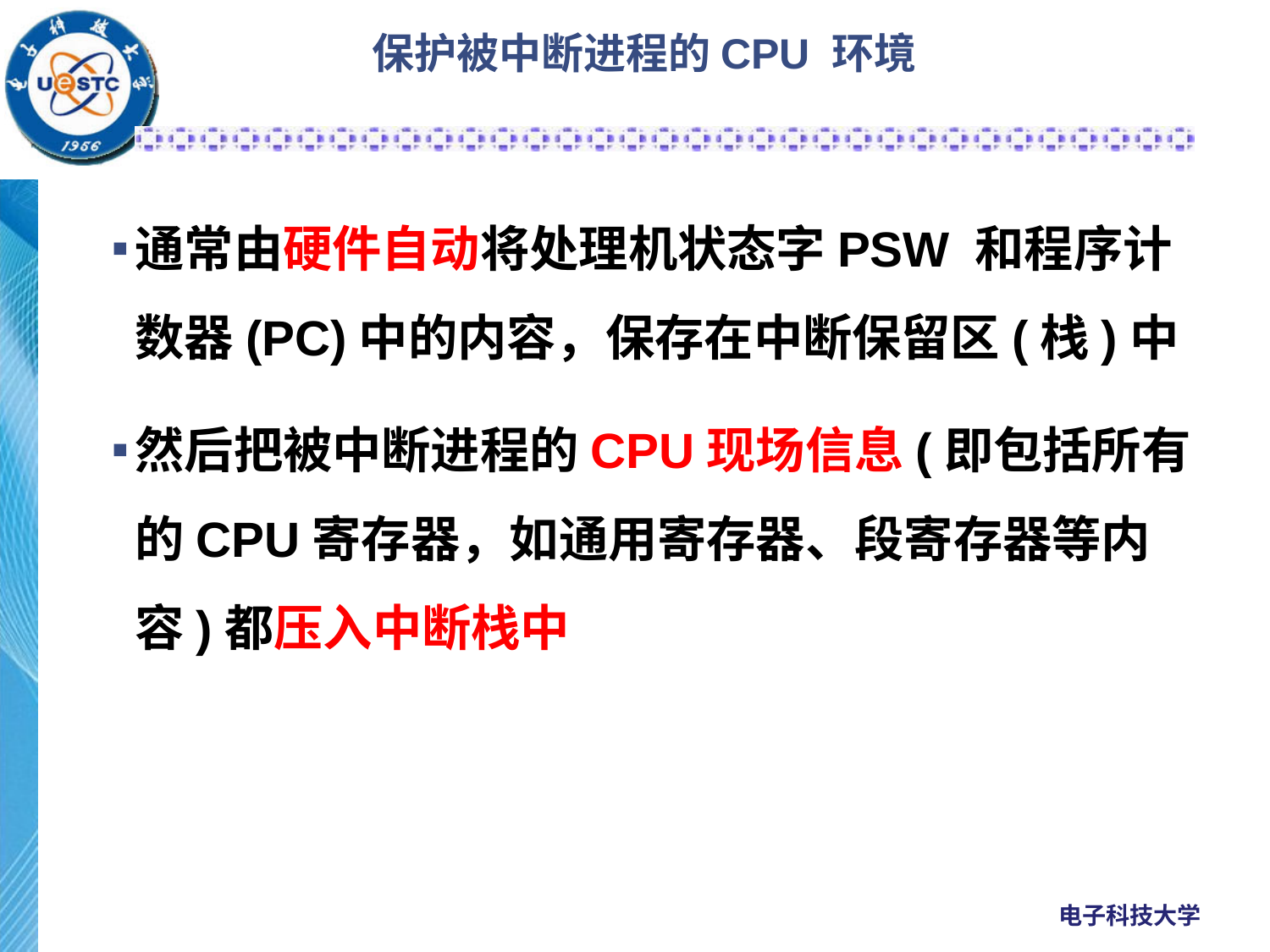

# 保护被中断进程的CPU 环境
通常由硬件自动将处理机状态字PSW 和程序计数器(PC)中的内容，保存在中断保留区(栈)中
然后把被中断进程的CPU现场信息(即包括所有的CPU寄存器，如通用寄存器、段寄存器等内容)都压入中断栈中